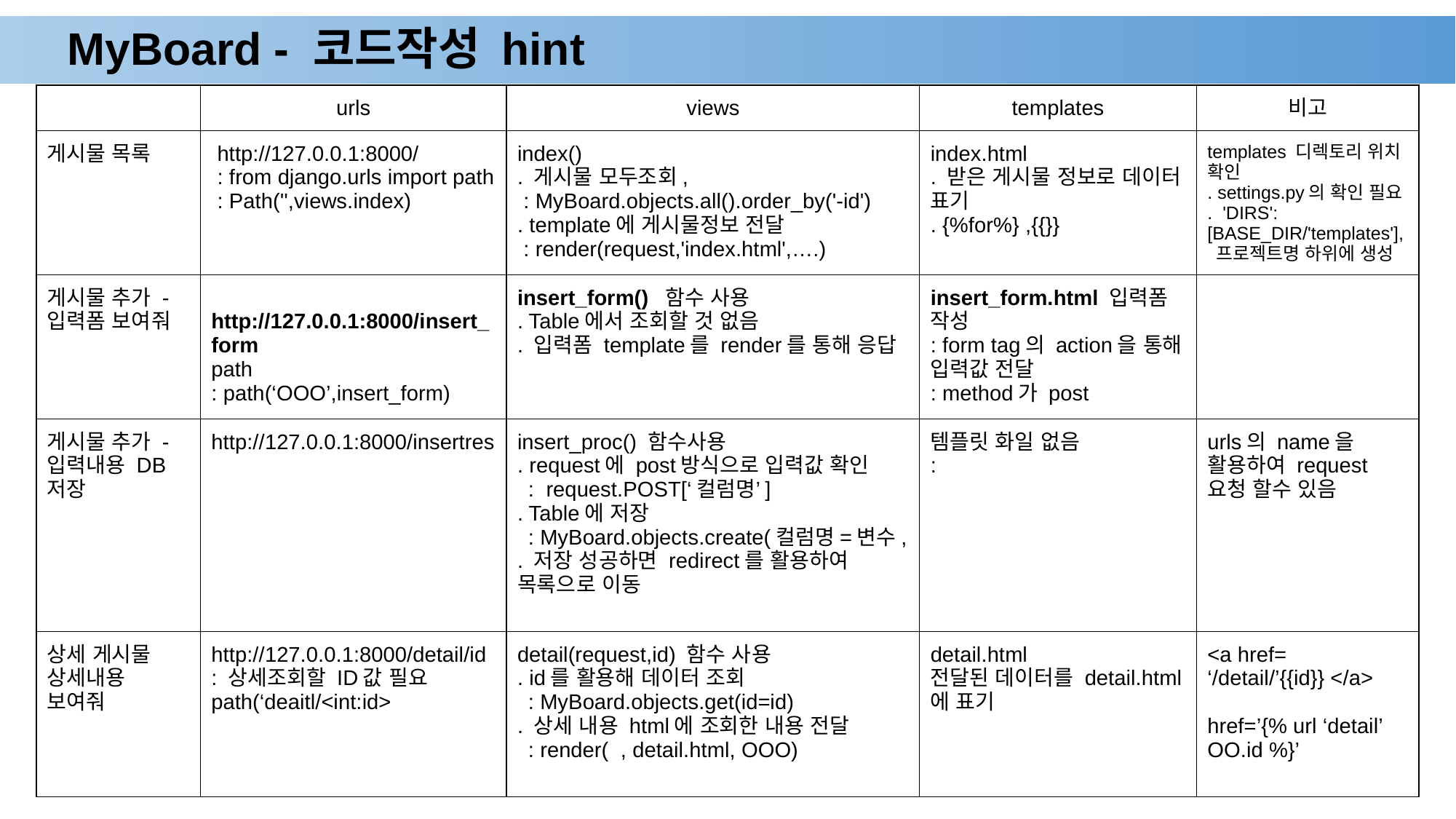

# MyBoard - 코드작성 hint
|  | urls | views | templates | 비고 |
| --- | --- | --- | --- | --- |
| 게시물 목록 | http://127.0.0.1:8000/ : from django.urls import path : Path('',views.index) | index() . 게시물 모두조회, : MyBoard.objects.all().order\_by('-id') . template에 게시물정보 전달 : render(request,'index.html',….) | index.html . 받은 게시물 정보로 데이터 표기 . {%for%} ,{{}} | templates 디렉토리 위치 확인 . settings.py의 확인 필요 . 'DIRS': [BASE\_DIR/'templates'], 프로젝트명 하위에 생성 |
| 게시물 추가 - 입력폼 보여줘 | http://127.0.0.1:8000/insert\_form path : path(‘OOO’,insert\_form) | insert\_form() 함수 사용 . Table에서 조회할 것 없음 . 입력폼 template를 render를 통해 응답 | insert\_form.html 입력폼 작성 : form tag의 action을 통해 입력값 전달 : method가 post |  |
| 게시물 추가 - 입력내용 DB저장 | http://127.0.0.1:8000/insertres | insert\_proc() 함수사용 . request에 post방식으로 입력값 확인 : request.POST[‘컬럼명’] . Table에 저장 : MyBoard.objects.create(컬럼명=변수, . 저장 성공하면 redirect를 활용하여 목록으로 이동 | 템플릿 화일 없음 : | urls의 name을 활용하여 request요청 할수 있음 |
| 상세 게시물 상세내용 보여줘 | http://127.0.0.1:8000/detail/id : 상세조회할 ID값 필요 path(‘deaitl/<int:id> | detail(request,id) 함수 사용 . id를 활용해 데이터 조회 : MyBoard.objects.get(id=id) . 상세 내용 html에 조회한 내용 전달 : render( , detail.html, OOO) | detail.html 전달된 데이터를 detail.html에 표기 | <a href= ‘/detail/’{{id}} </a> href=’{% url ‘detail’ OO.id %}’ |